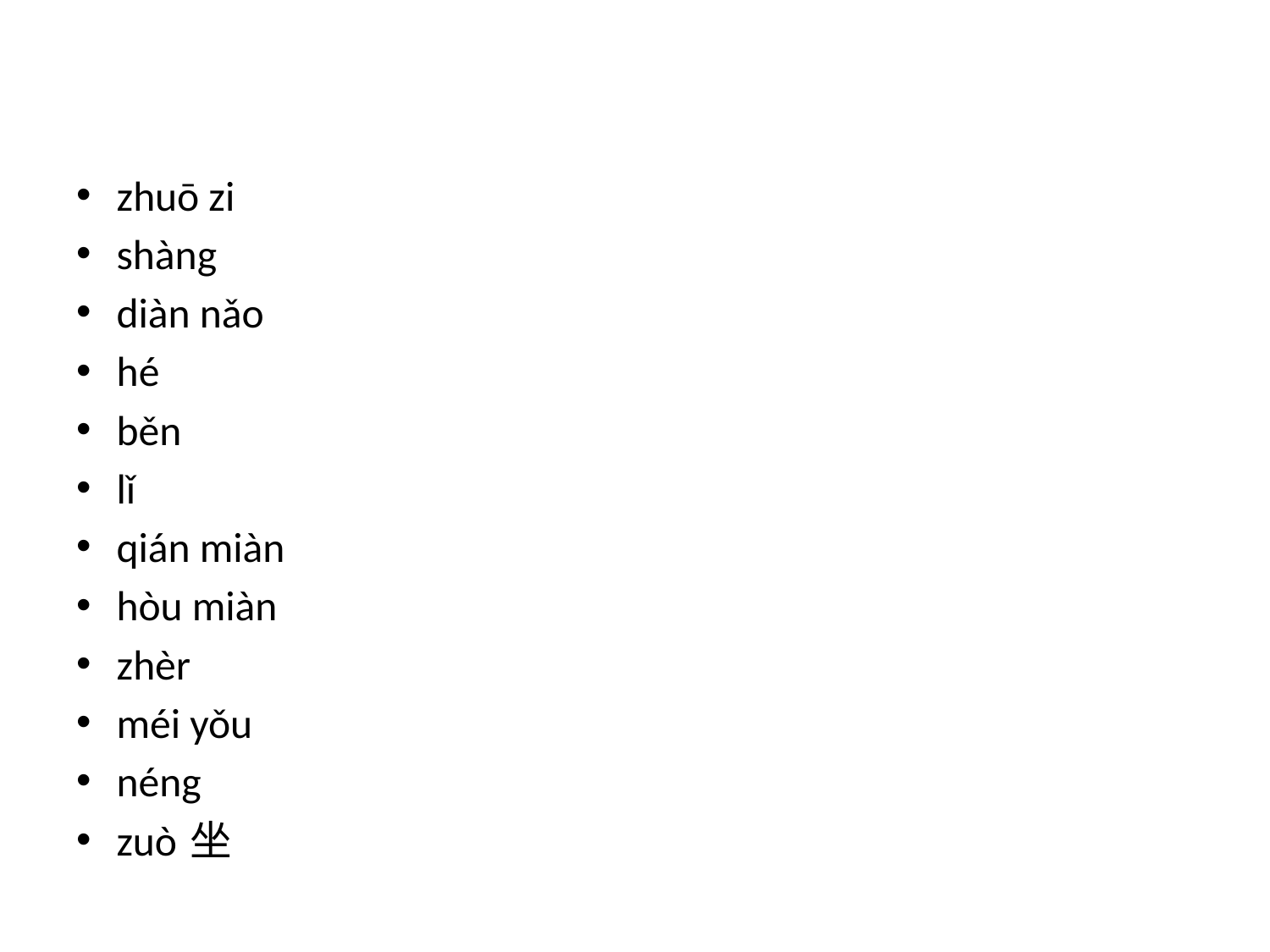

zhuō zi
shàng
diàn nǎo
hé
běn
lǐ
qián miàn
hòu miàn
zhèr
méi yǒu
néng
zuò 坐